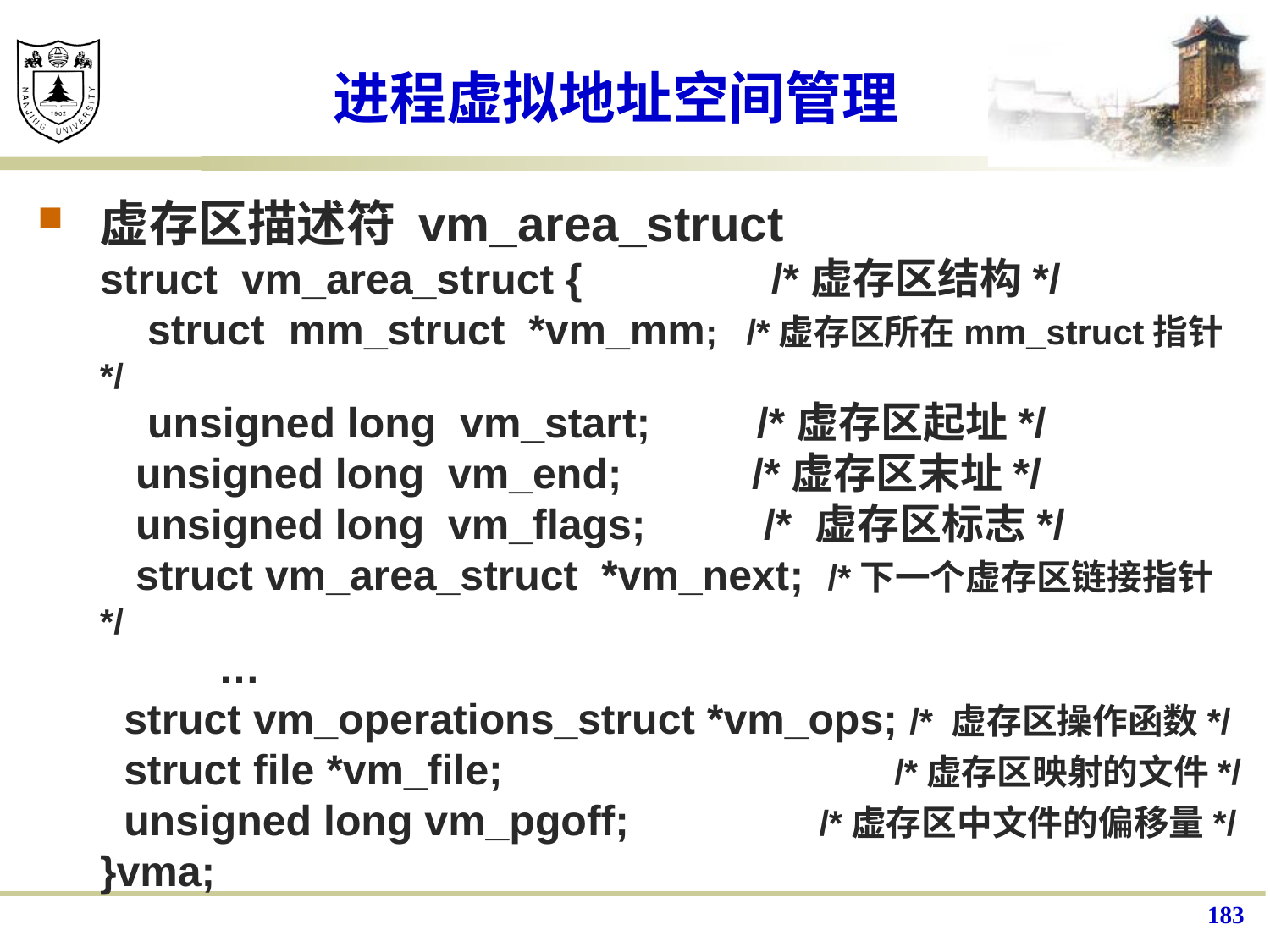

# 进程虚拟地址空间管理
虚存区描述符 vm_area_struct
struct  vm_area_struct {                /*虚存区结构*/
    struct  mm_struct  *vm_mm;   /*虚存区所在mm_struct指针*/
    unsigned long  vm_start;         /*虚存区起址*/
   unsigned long  vm_end;           /*虚存区末址*/
   unsigned long  vm_flags;          /* 虚存区标志*/
   struct vm_area_struct  *vm_next;  /*下一个虚存区链接指针*/
          …
  struct vm_operations_struct *vm_ops; /* 虚存区操作函数*/
  struct file *vm_file;                                 /*虚存区映射的文件*/
  unsigned long vm_pgoff;                /*虚存区中文件的偏移量*/
}vma;

183